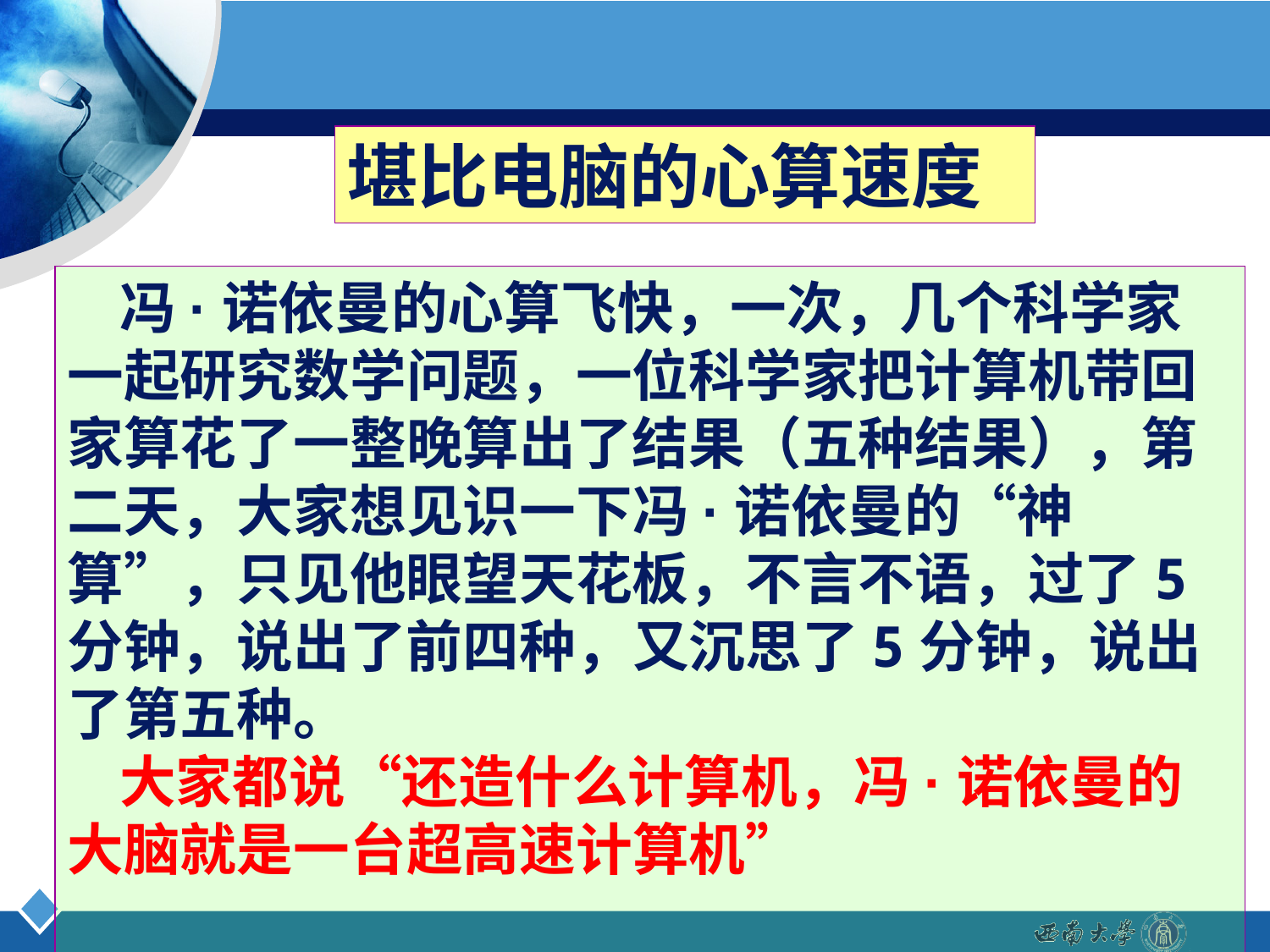

堪比电脑的心算速度
   冯·诺依曼的心算飞快，一次，几个科学家一起研究数学问题，一位科学家把计算机带回家算花了一整晚算出了结果（五种结果），第二天，大家想见识一下冯·诺依曼的“神算”，只见他眼望天花板，不言不语，过了5分钟，说出了前四种，又沉思了5分钟，说出了第五种。
   大家都说“还造什么计算机，冯·诺依曼的大脑就是一台超高速计算机”